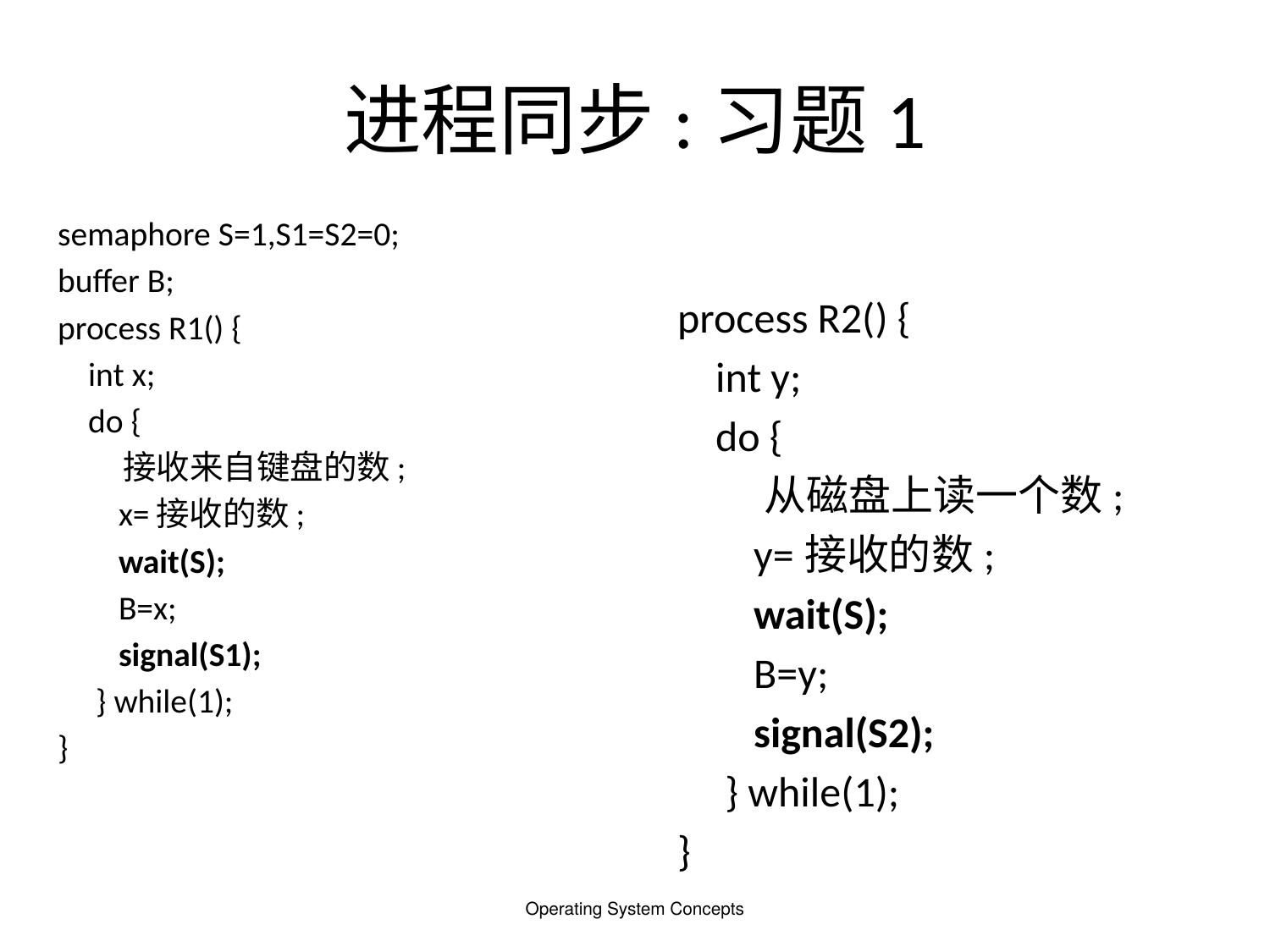

# 进程同步:习题1
semaphore S=1,S1=S2=0;
buffer B;
process R1() {
    int x;
    do {
        接收来自键盘的数;
        x=接收的数;
        wait(S);
        B=x;
        signal(S1);
     } while(1);
}
process R2() {
    int y;
    do {
        从磁盘上读一个数;
        y=接收的数;
        wait(S);
        B=y;
        signal(S2);
     } while(1);
}
Operating System Concepts